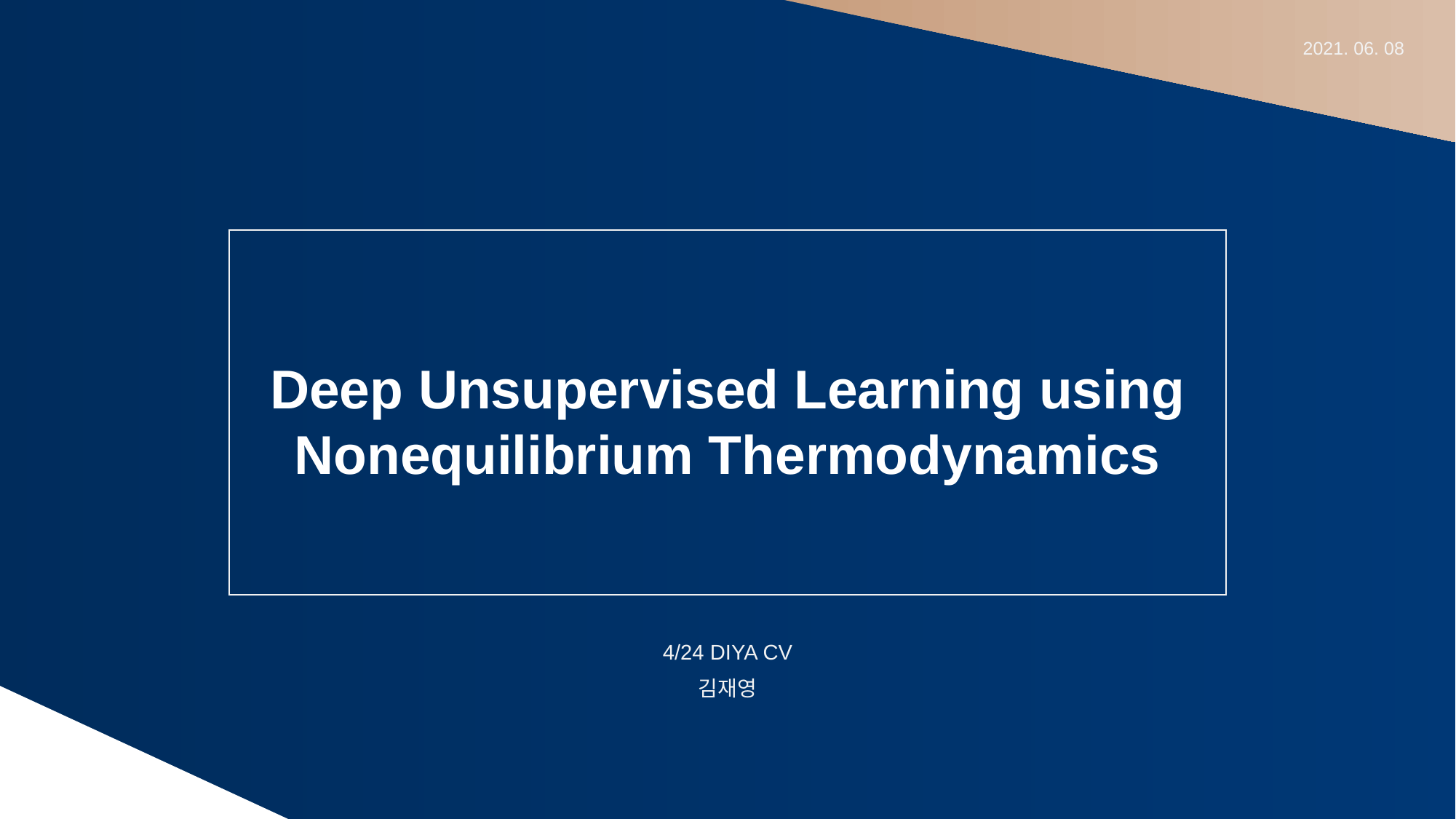

2021. 06. 08

Deep Unsupervised Learning using Nonequilibrium Thermodynamics

4/24 DIYA CV
김재영